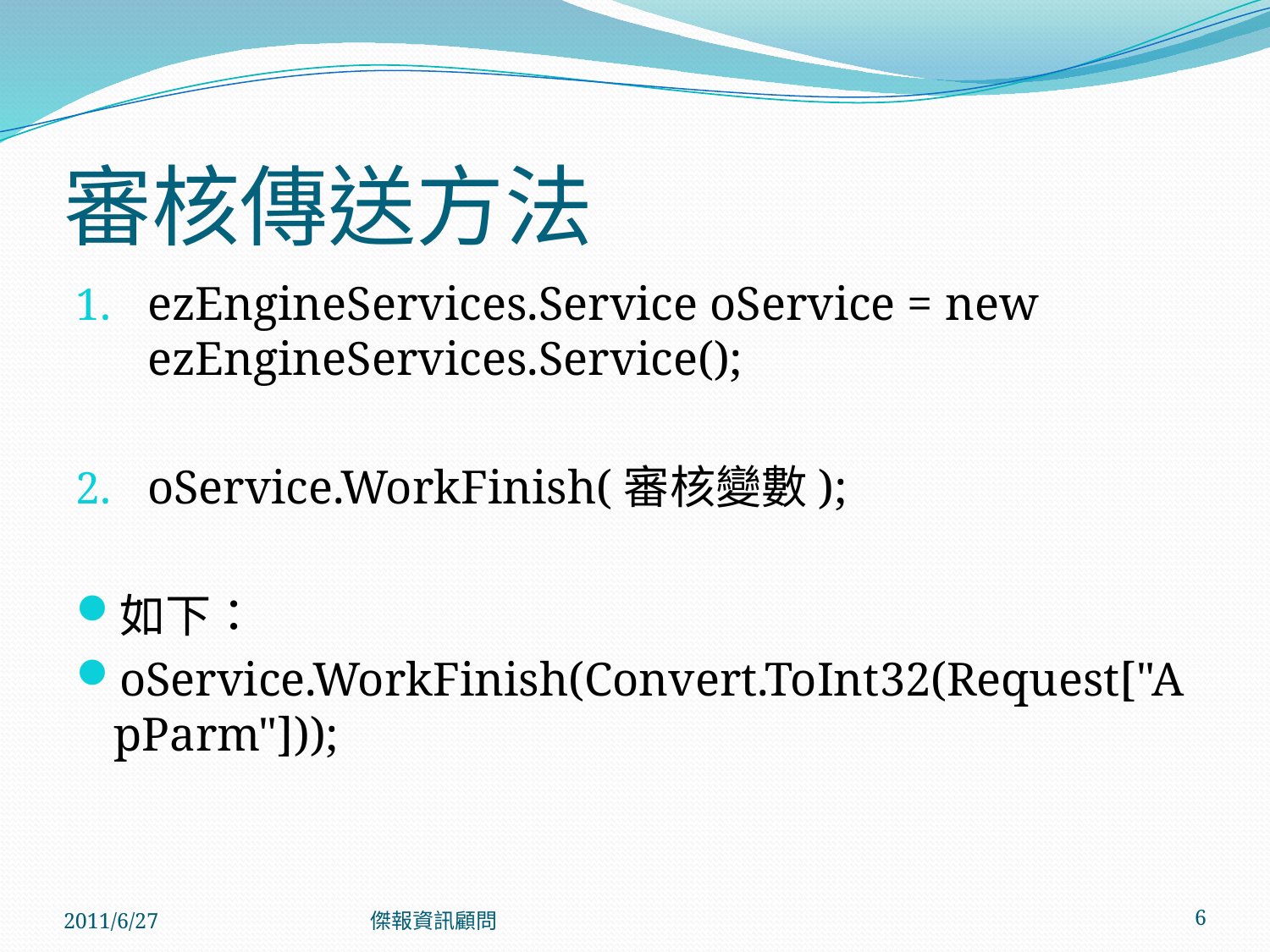

# 審核傳送方法
ezEngineServices.Service oService = new ezEngineServices.Service();

oService.WorkFinish(審核變數);

如下：
oService.WorkFinish(Convert.ToInt32(Request["ApParm"]));
2011/6/27
傑報資訊顧問
6